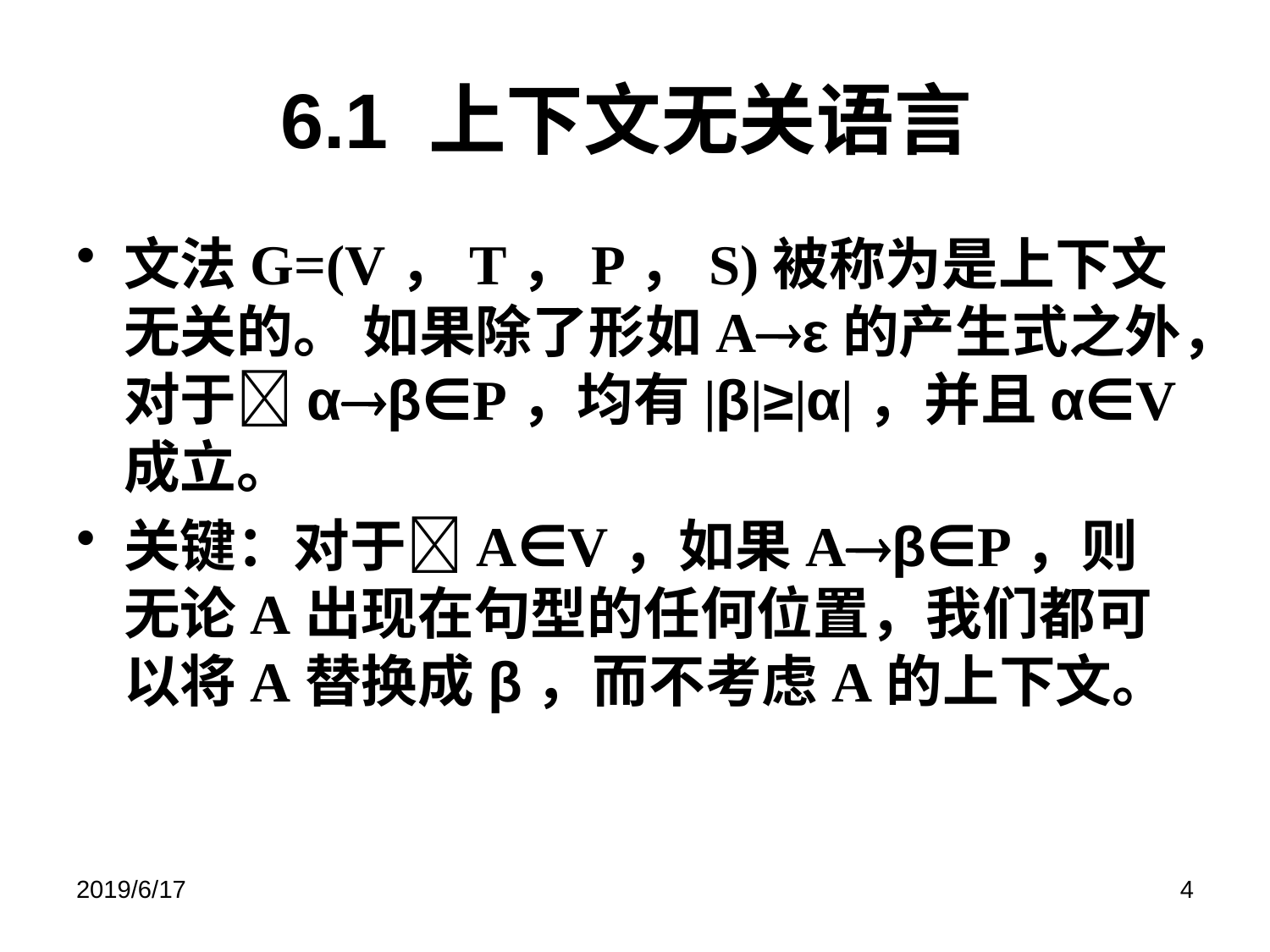

# 6.1 上下文无关语言
文法G=(V，T，P，S)被称为是上下文无关的。 如果除了形如A→ε的产生式之外，对于∀α→β∈P，均有|β|≥|α|，并且α∈V成立。
关键：对于∀A∈V，如果A→β∈P，则无论A出现在句型的任何位置，我们都可以将A替换成β，而不考虑A的上下文。
2019/6/17
4